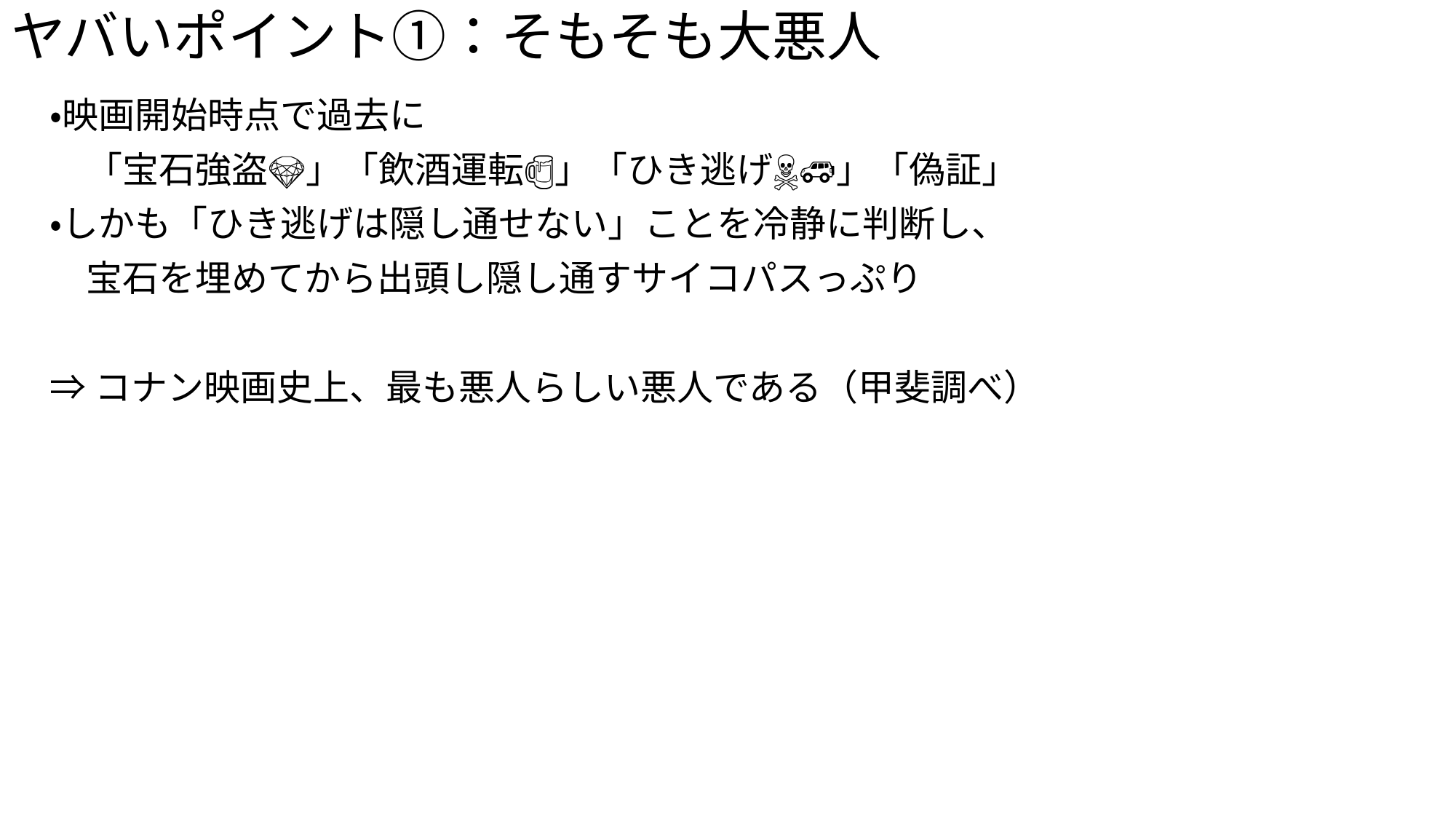

# ヤバいポイント①：そもそも大悪人
・映画開始時点で過去に
　「宝石強盗💎」「飲酒運転🍺」「ひき逃げ☠🚙」「偽証」
・しかも「ひき逃げは隠し通せない」ことを冷静に判断し、
　宝石を埋めてから出頭し隠し通すサイコパスっぷり

⇒コナン映画史上、最も悪人らしい悪人である（甲斐調べ）